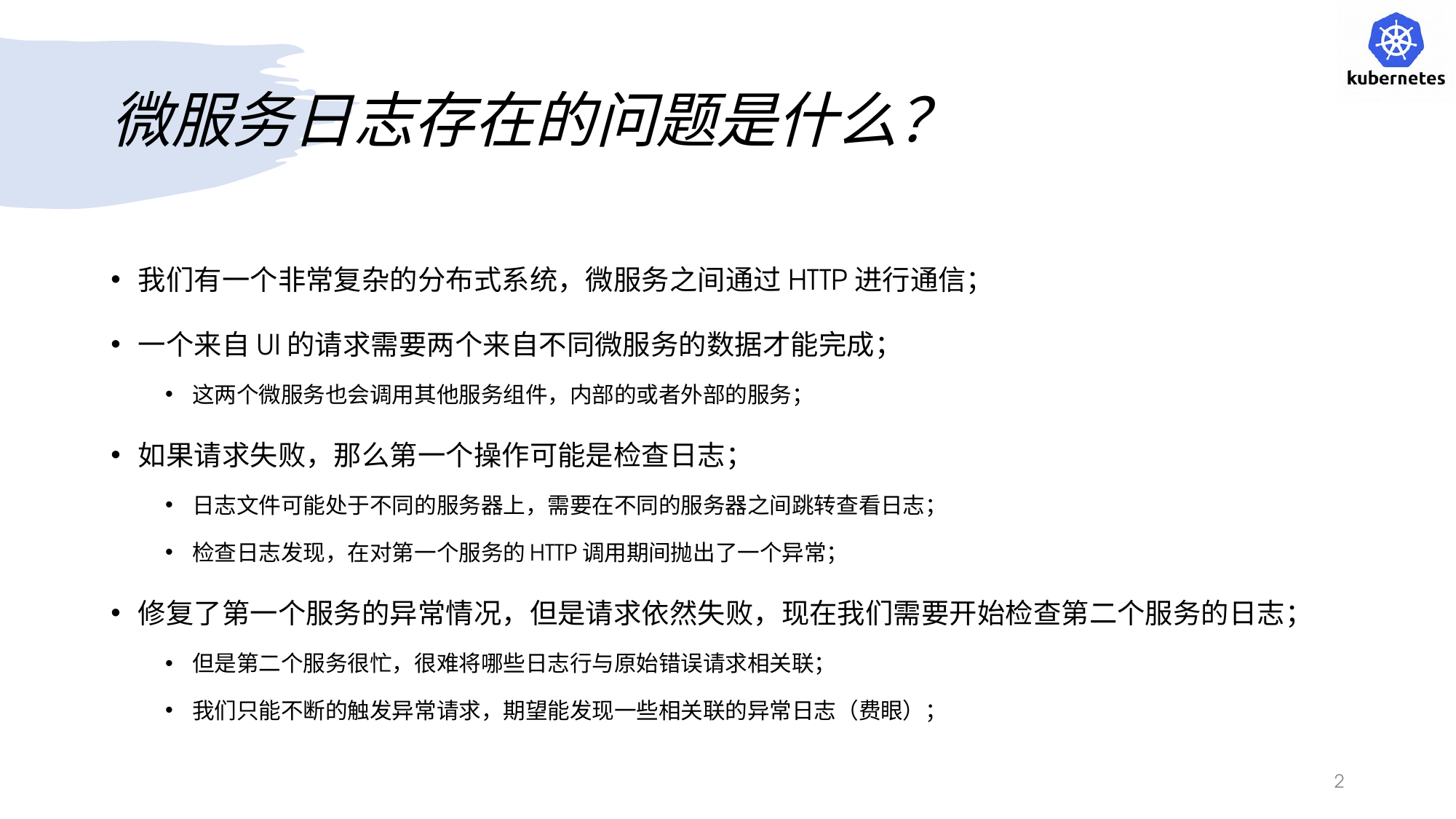

# 微服务日志存在的问题是什么？
我们有一个非常复杂的分布式系统，微服务之间通过HTTP进行通信；
一个来自UI的请求需要两个来自不同微服务的数据才能完成；
这两个微服务也会调用其他服务组件，内部的或者外部的服务；
如果请求失败，那么第一个操作可能是检查日志；
日志文件可能处于不同的服务器上，需要在不同的服务器之间跳转查看日志；
检查日志发现，在对第一个服务的HTTP调用期间抛出了一个异常；
修复了第一个服务的异常情况，但是请求依然失败，现在我们需要开始检查第二个服务的日志；
但是第二个服务很忙，很难将哪些日志行与原始错误请求相关联；
我们只能不断的触发异常请求，期望能发现一些相关联的异常日志（费眼）；

2